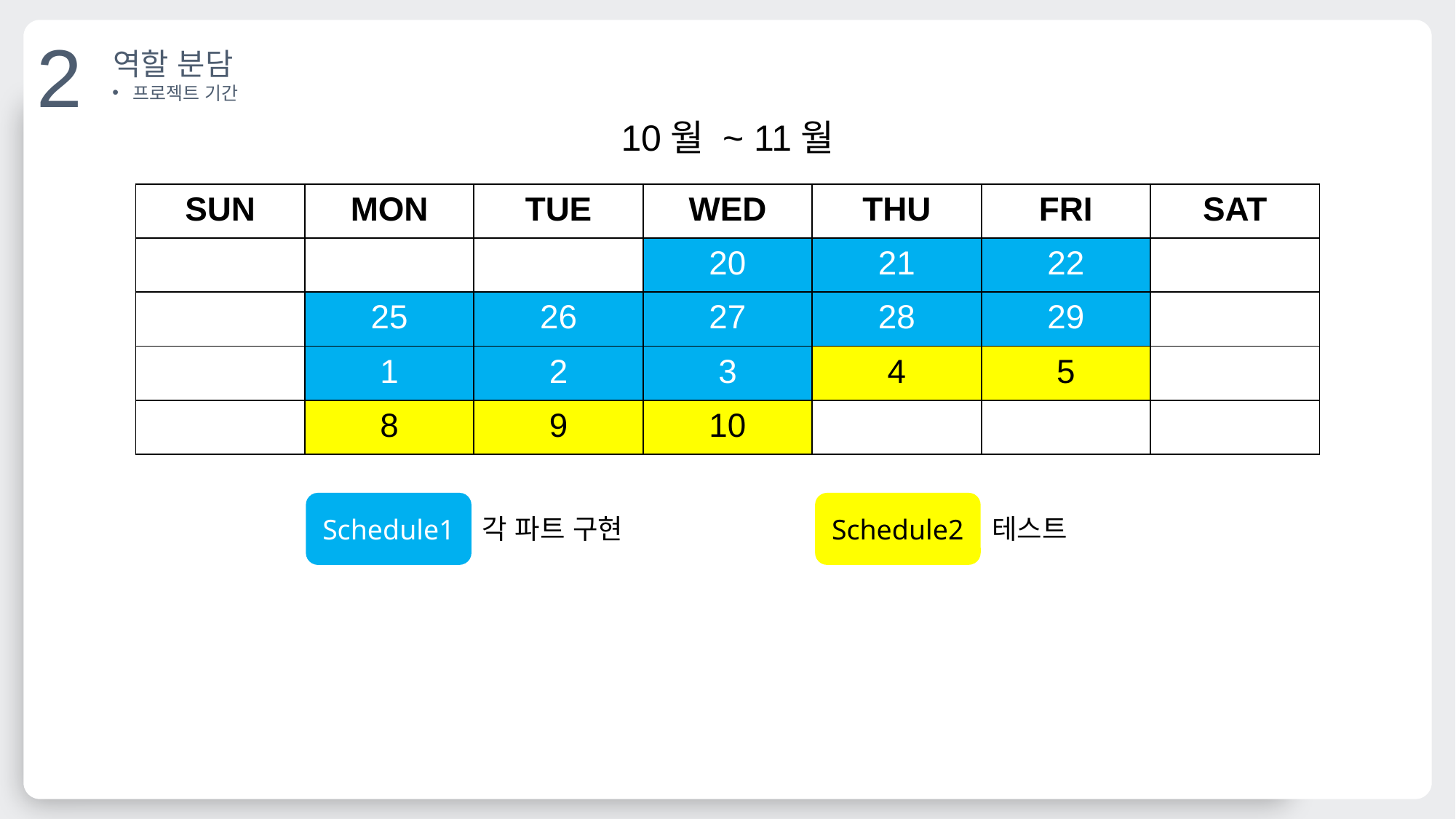

2
역할 분담
프로젝트 기간
10월 ~ 11월
| SUN | MON | TUE | WED | THU | FRI | SAT |
| --- | --- | --- | --- | --- | --- | --- |
|  |  |  | 20 | 21 | 22 |  |
|  | 25 | 26 | 27 | 28 | 29 |  |
|  | 1 | 2 | 3 | 4 | 5 |  |
|  | 8 | 9 | 10 |  |  |  |
Schedule1
Schedule2
각 파트 구현
테스트